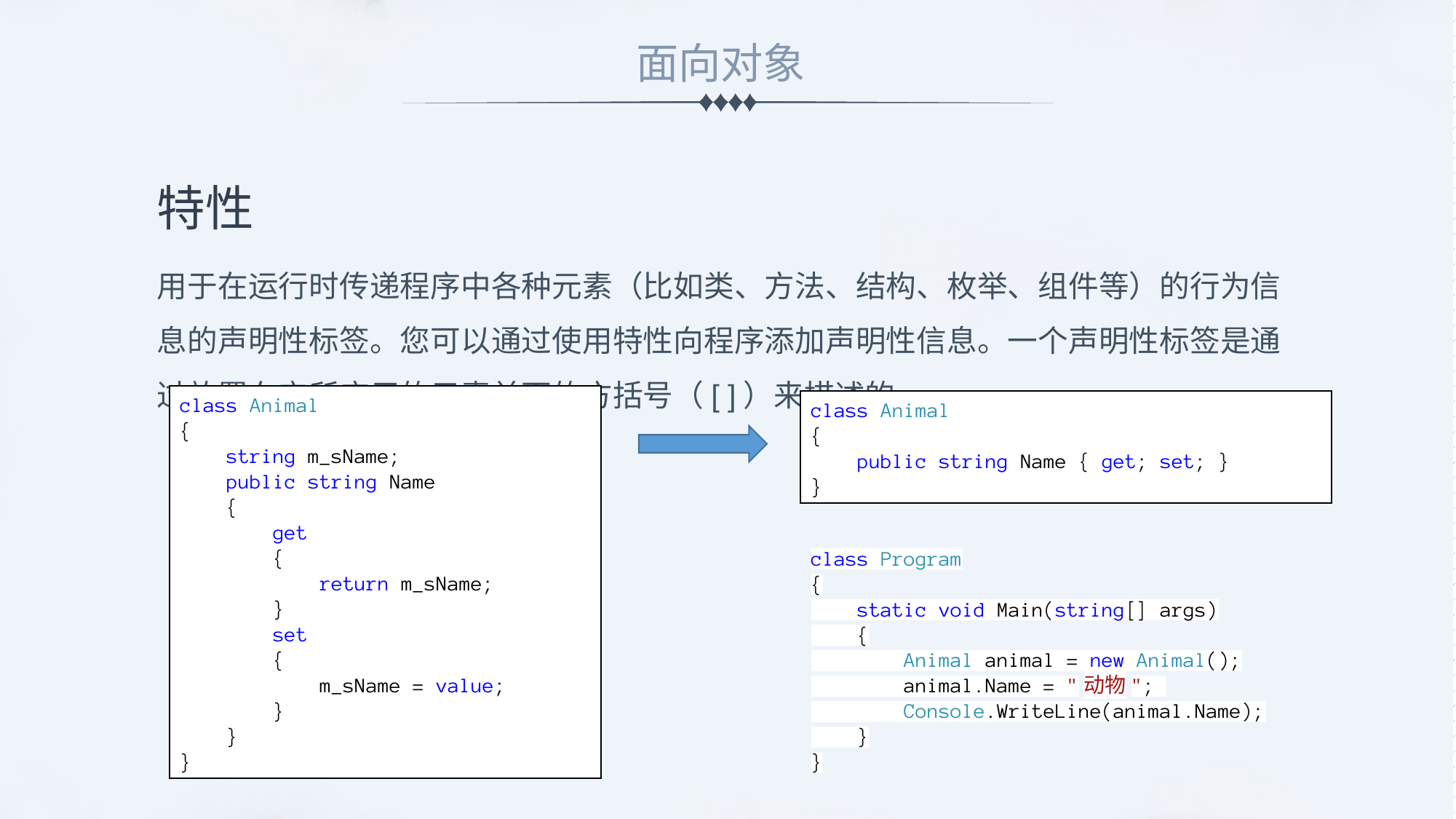

特性
用于在运行时传递程序中各种元素（比如类、方法、结构、枚举、组件等）的行为信息的声明性标签。您可以通过使用特性向程序添加声明性信息。一个声明性标签是通过放置在它所应用的元素前面的方括号（[ ]）来描述的。
class Animal
{
    string m_sName;
    public string Name
    {
        get
        {
            return m_sName;
        }
        set
        {
            m_sName = value;
        }
    }
}
class Animal
{
    public string Name { get; set; }
}

class Program
{
    static void Main(string[] args)
    {
        Animal animal = new Animal();
        animal.Name = "动物";
        Console.WriteLine(animal.Name);
    }
}